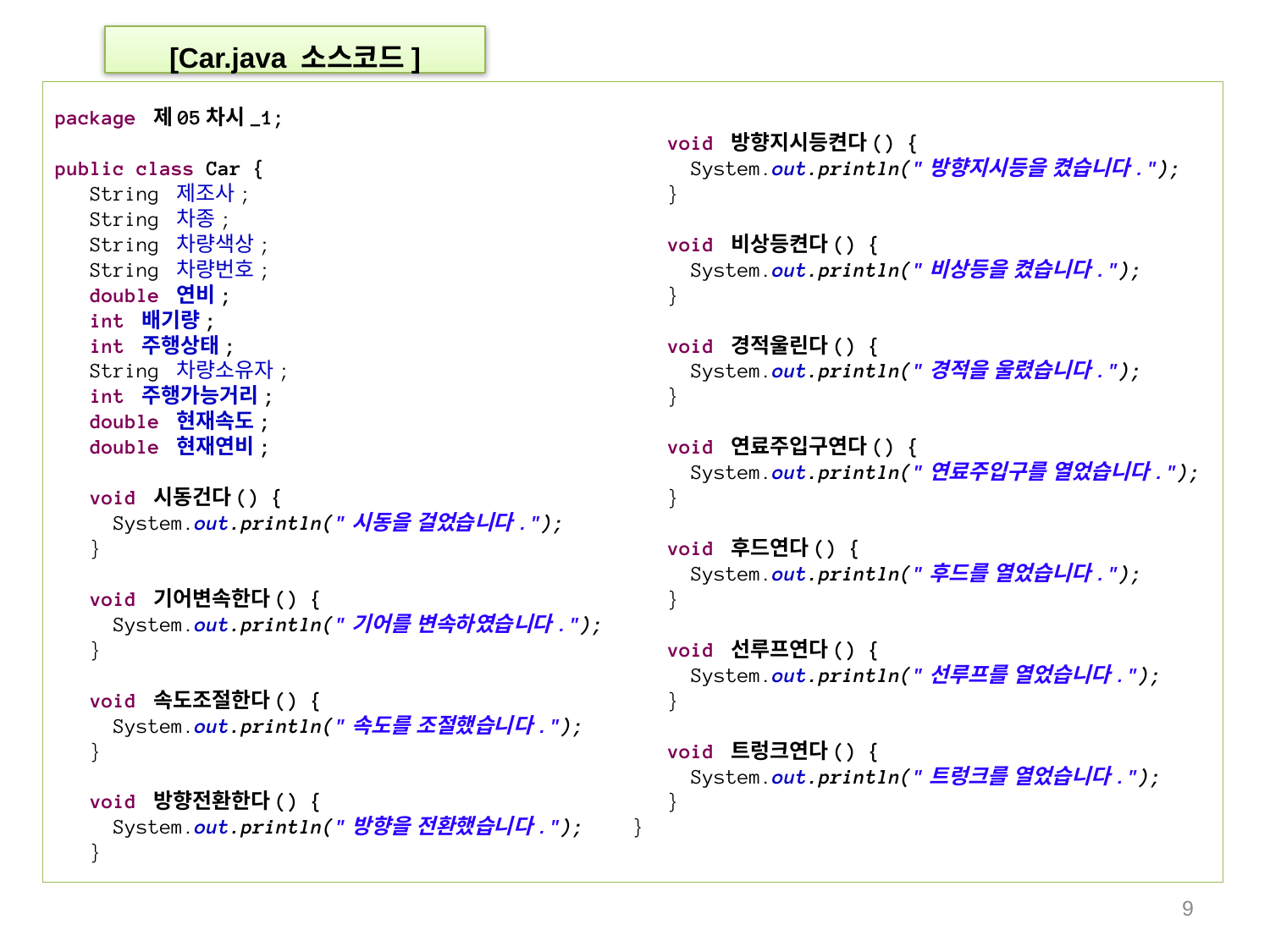

[Car.java 소스코드]
package 제05차시_1;

public class Car {
   String 제조사;
   String 차종;
   String 차량색상;
   String 차량번호;
   double 연비;
   int 배기량;
   int 주행상태;
   String 차량소유자;
   int 주행가능거리;
   double 현재속도;
   double 현재연비;

   void 시동건다() {
     System.out.println("시동을 걸었습니다.");
   }

   void 기어변속한다() {
     System.out.println("기어를 변속하였습니다.");
   }

   void 속도조절한다() {
     System.out.println("속도를 조절했습니다.");
   }

   void 방향전환한다() {
     System.out.println("방향을 전환했습니다.");
   }

   void 방향지시등켠다() {
     System.out.println("방향지시등을 켰습니다.");
   }

   void 비상등켠다() {
     System.out.println("비상등을 켰습니다.");
   }

   void 경적울린다() {
     System.out.println("경적을 울렸습니다.");
   }

   void 연료주입구연다() {
     System.out.println("연료주입구를 열었습니다.");
   }

   void 후드연다() {
     System.out.println("후드를 열었습니다.");
   }

   void 선루프연다() {
     System.out.println("선루프를 열었습니다.");
   }

   void 트렁크연다() {
     System.out.println("트렁크를 열었습니다.");
   }
}

9